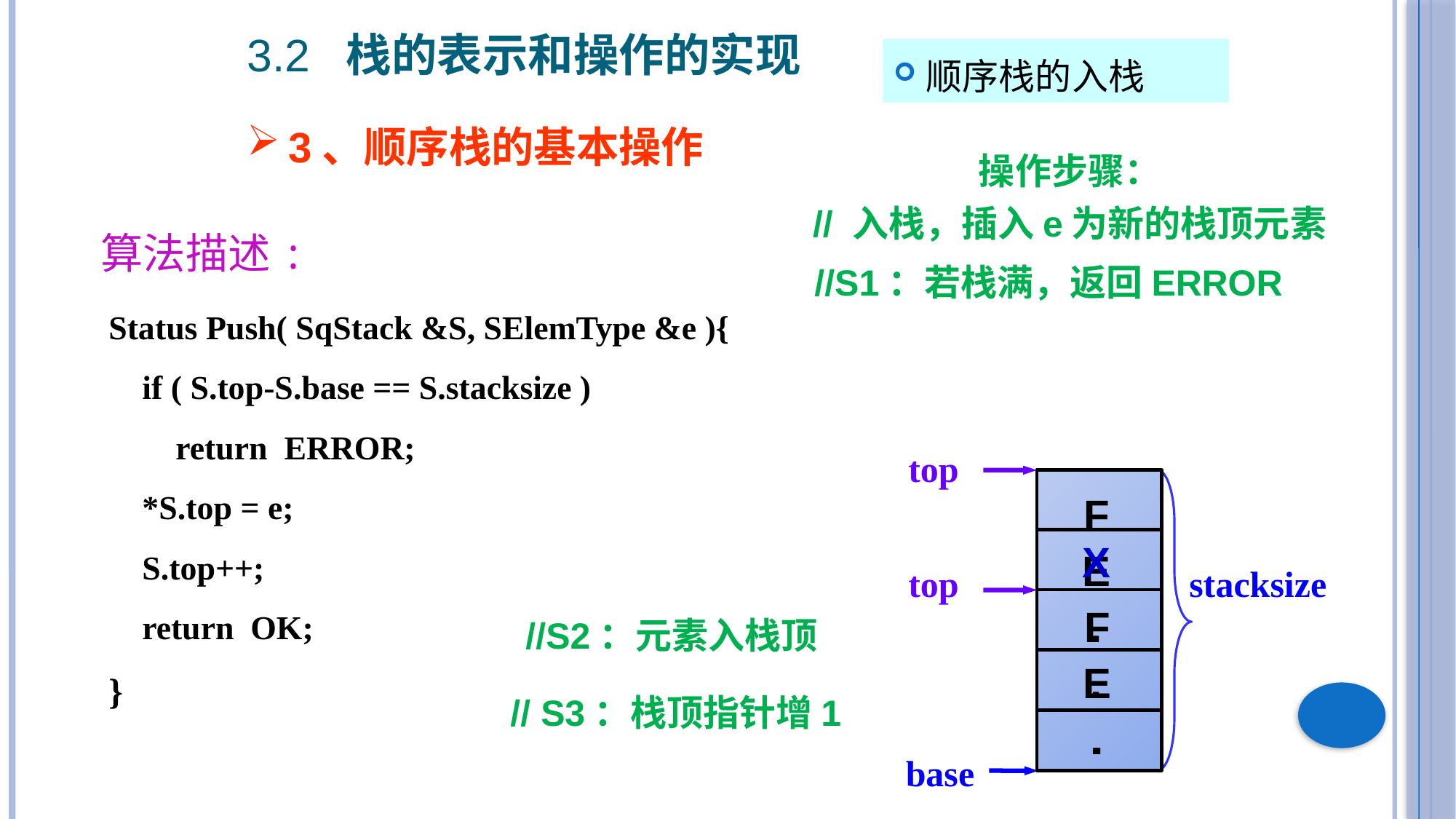

3.2  栈的表示和操作的实现
顺序栈的入栈
3、顺序栈的基本操作

操作步骤：
// 入栈，插入e为新的栈顶元素
算法描述:
//S1：若栈满，返回ERROR
Status Push( SqStack &S, SElemType &e ){
    if ( S.top-S.base == S.stacksize )
        return  ERROR;
    *S.top = e;
    S.top++;
    return  OK;
}

F
E
.
.
.
top

X

F
E
.
top

stacksize
//S2：元素入栈顶
// S3：栈顶指针增1
base